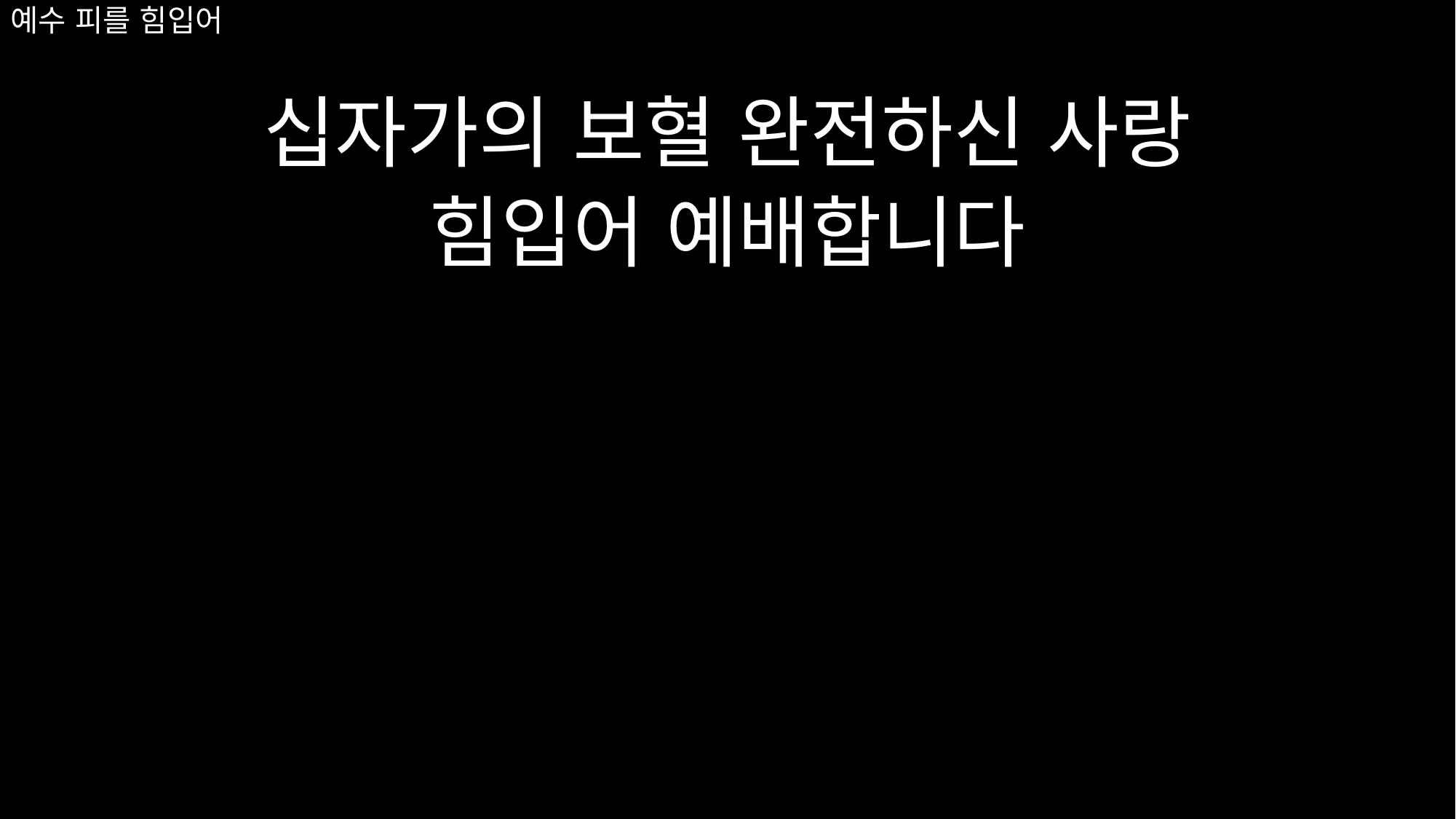

# 예수 피를 힘입어
십자가의 보혈 완전하신 사랑
힘입어 예배합니다